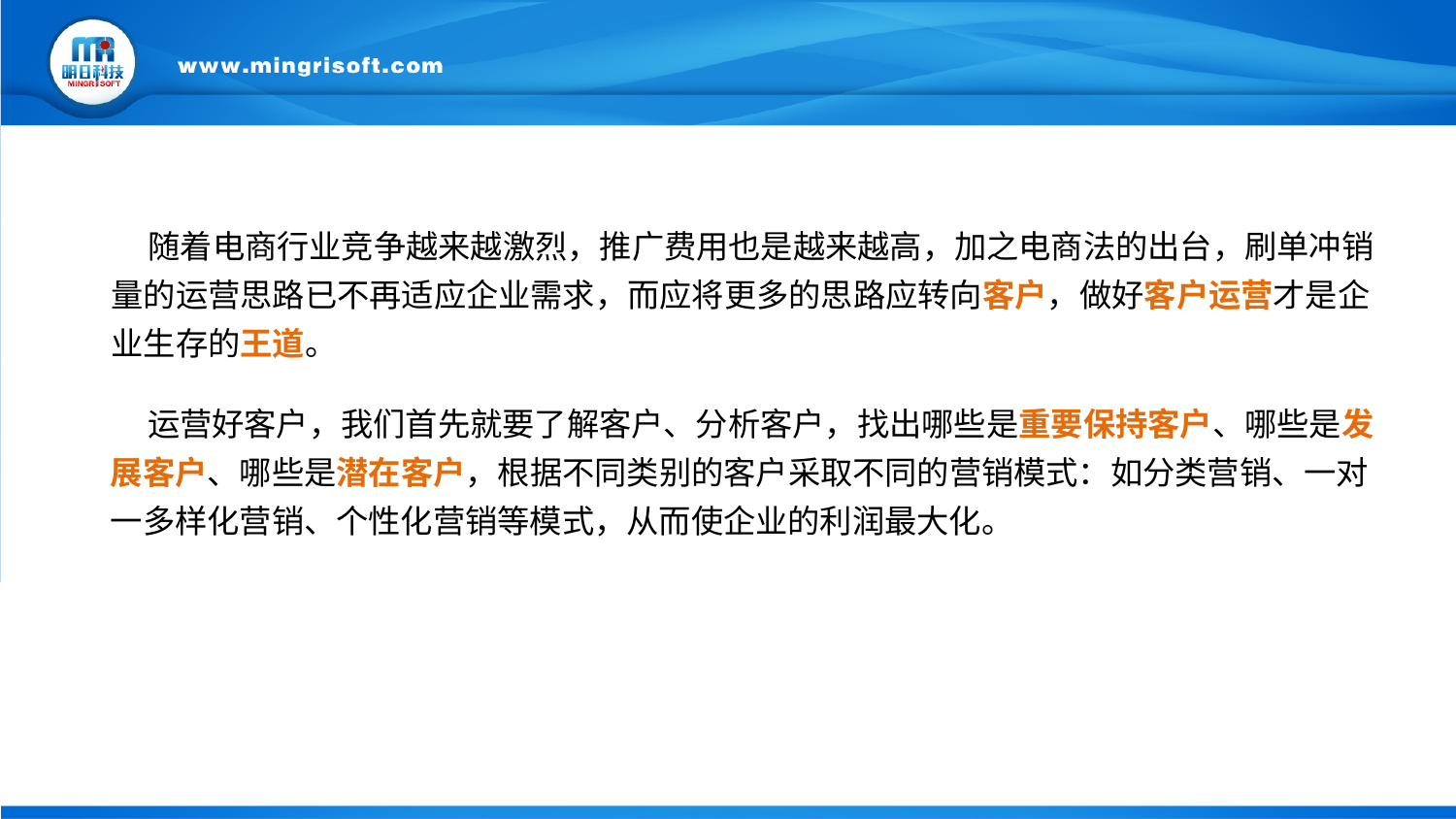

随着电商行业竞争越来越激烈，推广费用也是越来越高，加之电商法的出台，刷单冲销量的运营思路已不再适应企业需求，而应将更多的思路应转向客户，做好客户运营才是企业生存的王道。

    运营好客户，我们首先就要了解客户、分析客户，找出哪些是重要保持客户、哪些是发展客户、哪些是潜在客户，根据不同类别的客户采取不同的营销模式：如分类营销、一对一多样化营销、个性化营销等模式，从而使企业的利润最大化。